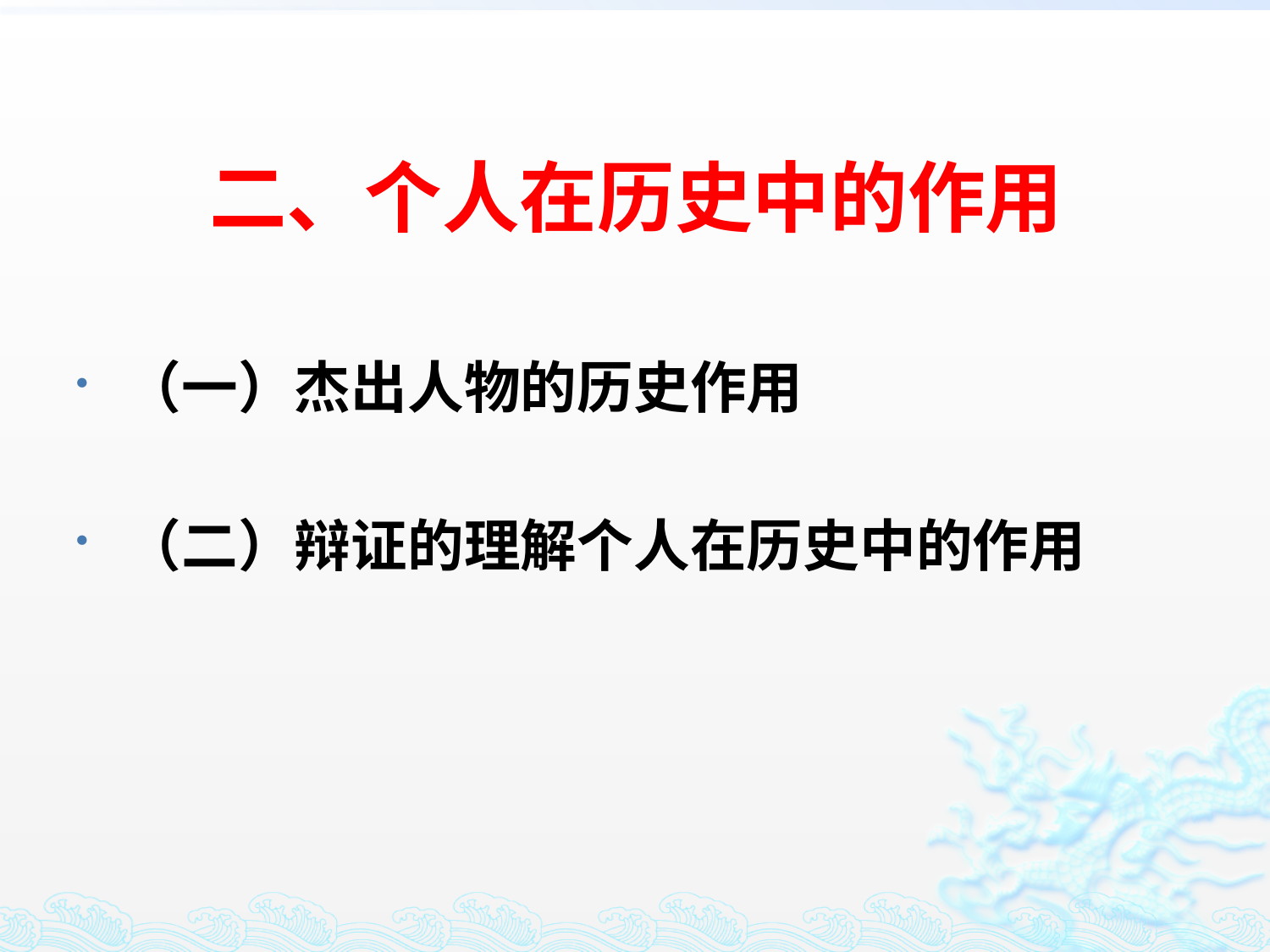

# 二、个人在历史中的作用
（一）杰出人物的历史作用

（二）辩证的理解个人在历史中的作用